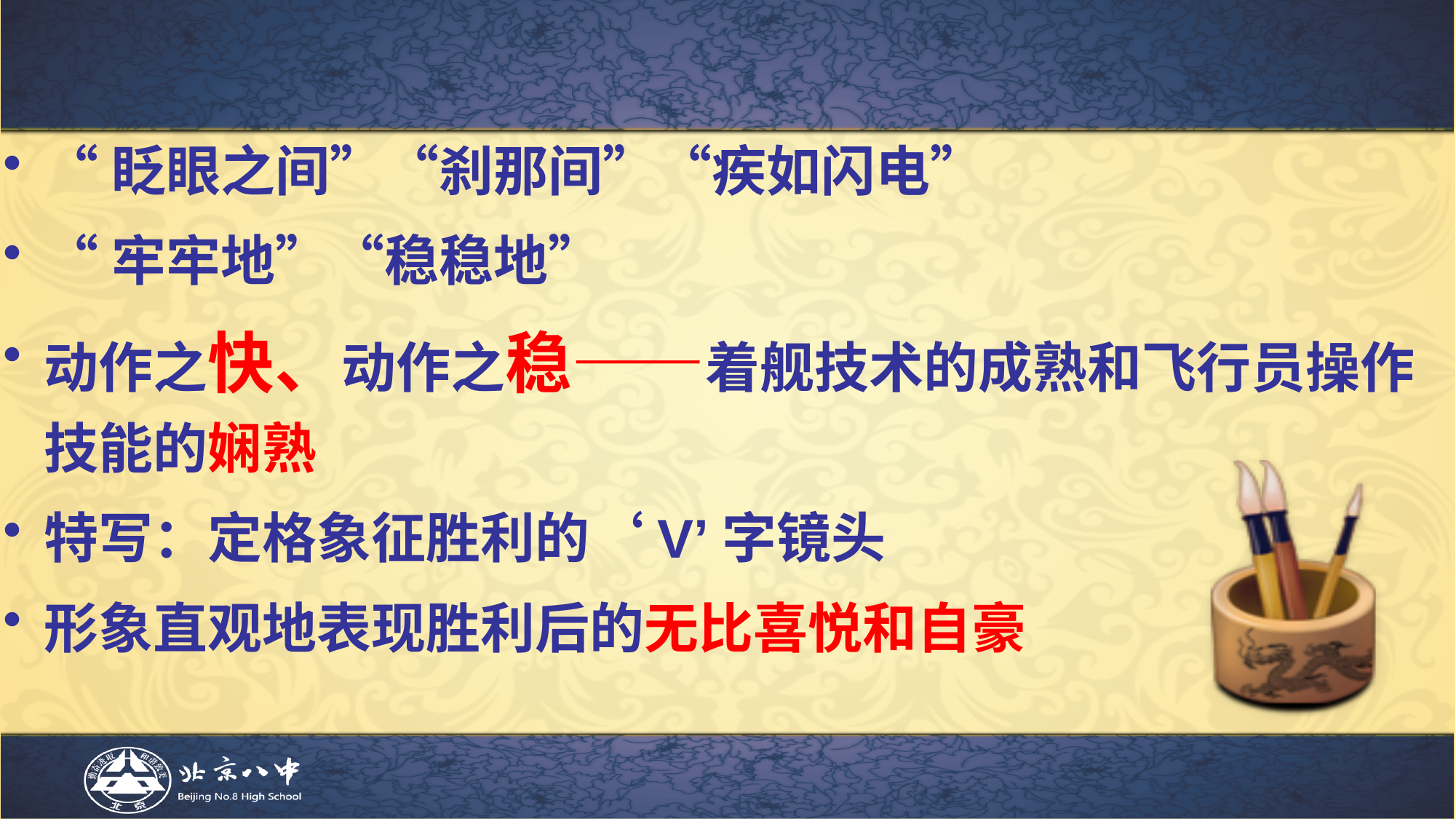

#
“眨眼之间”“刹那间”“疾如闪电”
“牢牢地”“稳稳地”
动作之快、动作之稳——着舰技术的成熟和飞行员操作技能的娴熟
特写：定格象征胜利的‘V’字镜头
形象直观地表现胜利后的无比喜悦和自豪